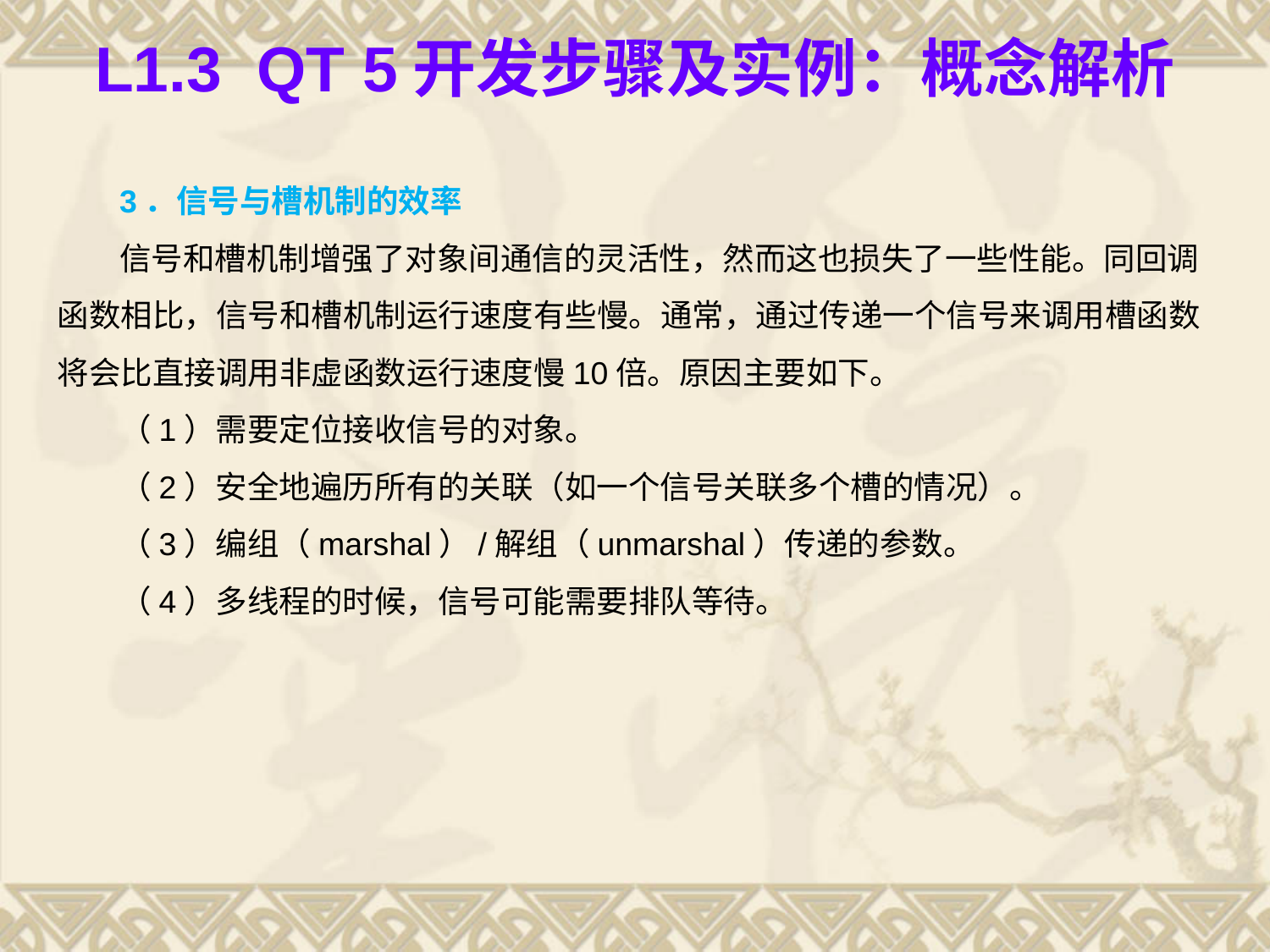

# L1.3  Qt 5开发步骤及实例：概念解析
3．信号与槽机制的效率
信号和槽机制增强了对象间通信的灵活性，然而这也损失了一些性能。同回调函数相比，信号和槽机制运行速度有些慢。通常，通过传递一个信号来调用槽函数将会比直接调用非虚函数运行速度慢10倍。原因主要如下。
（1）需要定位接收信号的对象。
（2）安全地遍历所有的关联（如一个信号关联多个槽的情况）。
（3）编组（marshal）/解组（unmarshal）传递的参数。
（4）多线程的时候，信号可能需要排队等待。